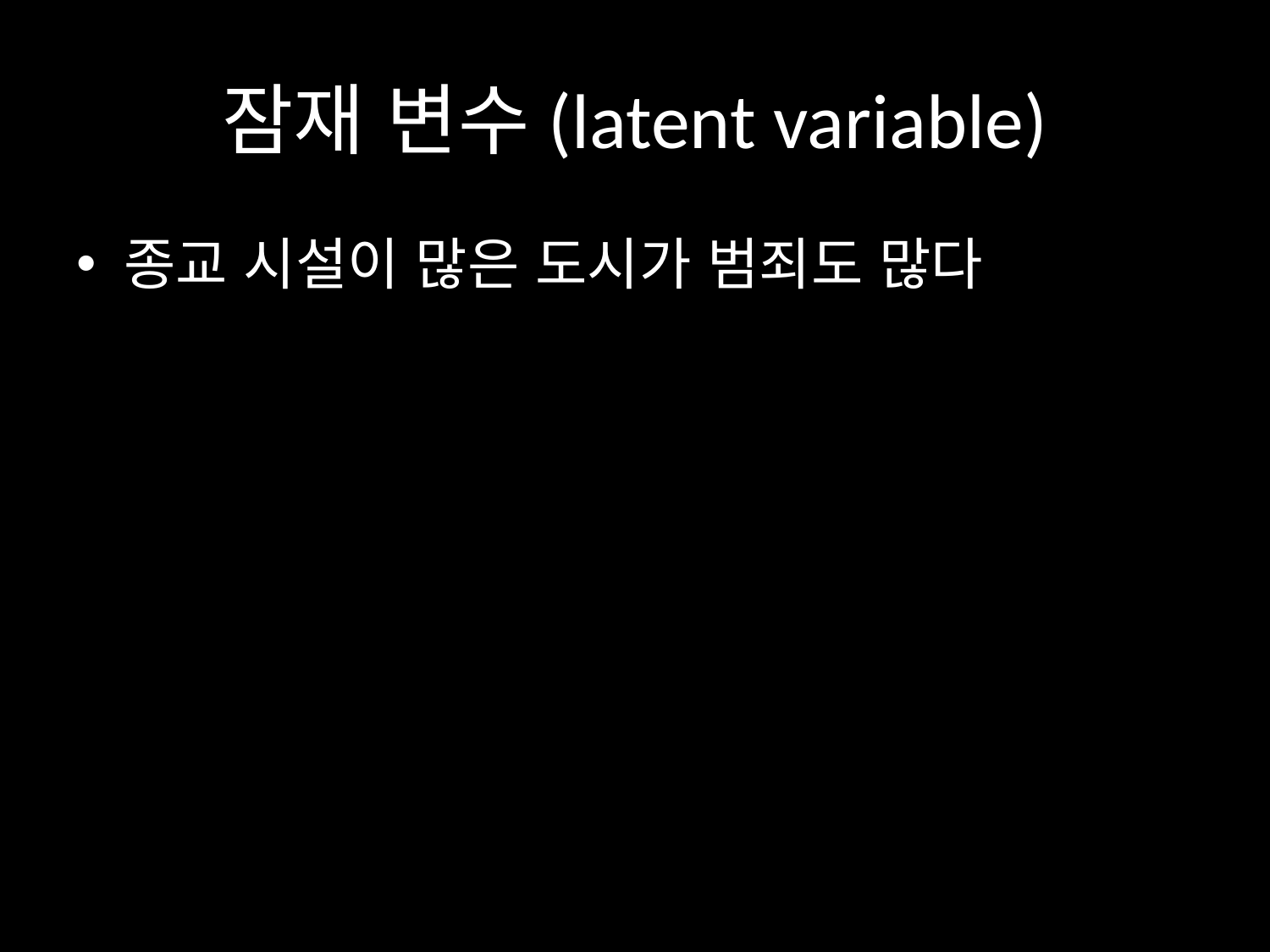

# 잠재 변수(latent variable)
종교 시설이 많은 도시가 범죄도 많다